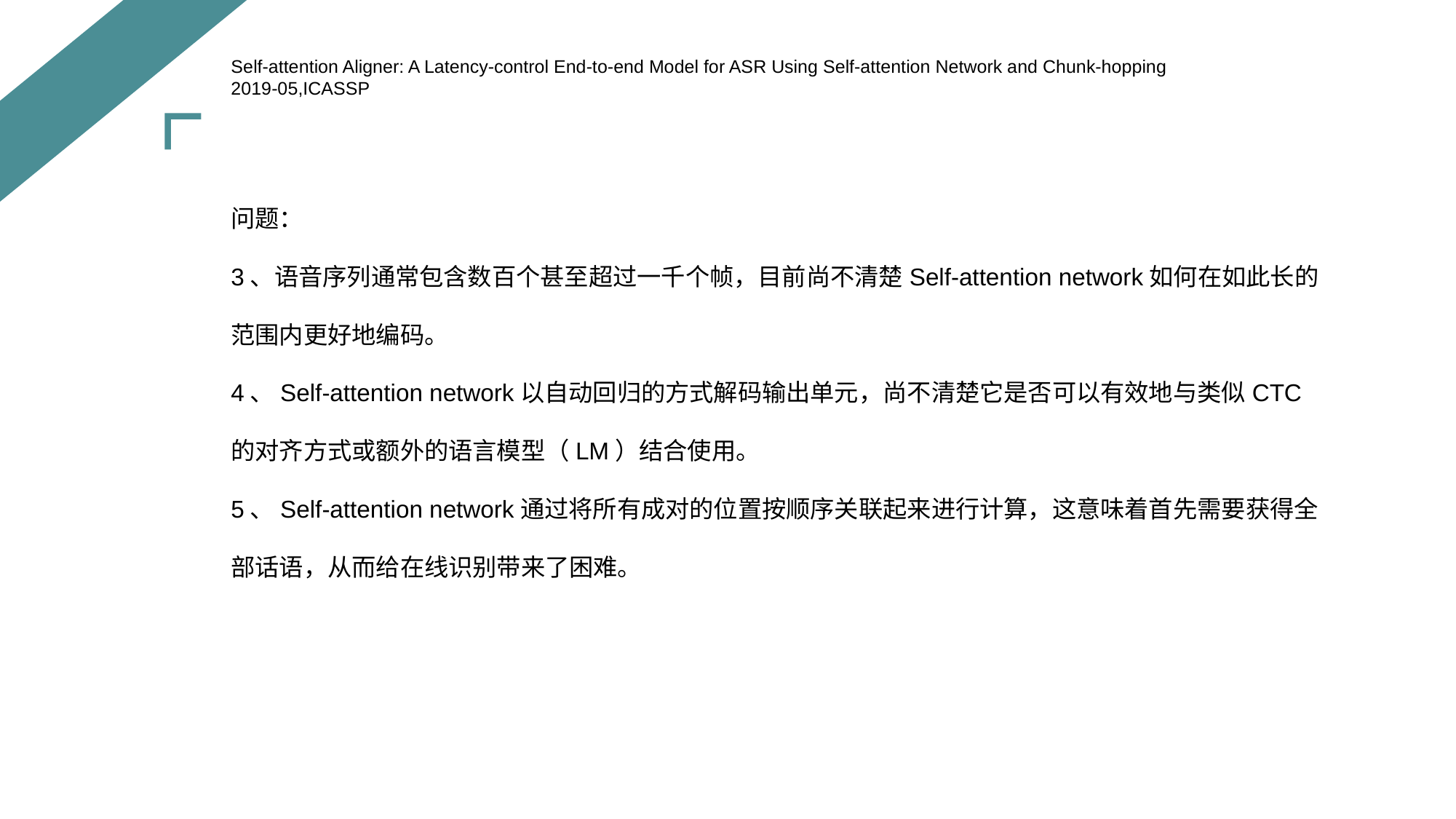

Self-attention Aligner: A Latency-control End-to-end Model for ASR Using Self-attention Network and Chunk-hopping
2019-05,ICASSP

问题：
3、语音序列通常包含数百个甚至超过一千个帧，目前尚不清楚Self-attention network如何在如此长的范围内更好地编码。
4、Self-attention network以自动回归的方式解码输出单元，尚不清楚它是否可以有效地与类似CTC的对齐方式或额外的语言模型（LM）结合使用。
5、Self-attention network通过将所有成对的位置按顺序关联起来进行计算，这意味着首先需要获得全部话语，从而给在线识别带来了困难。